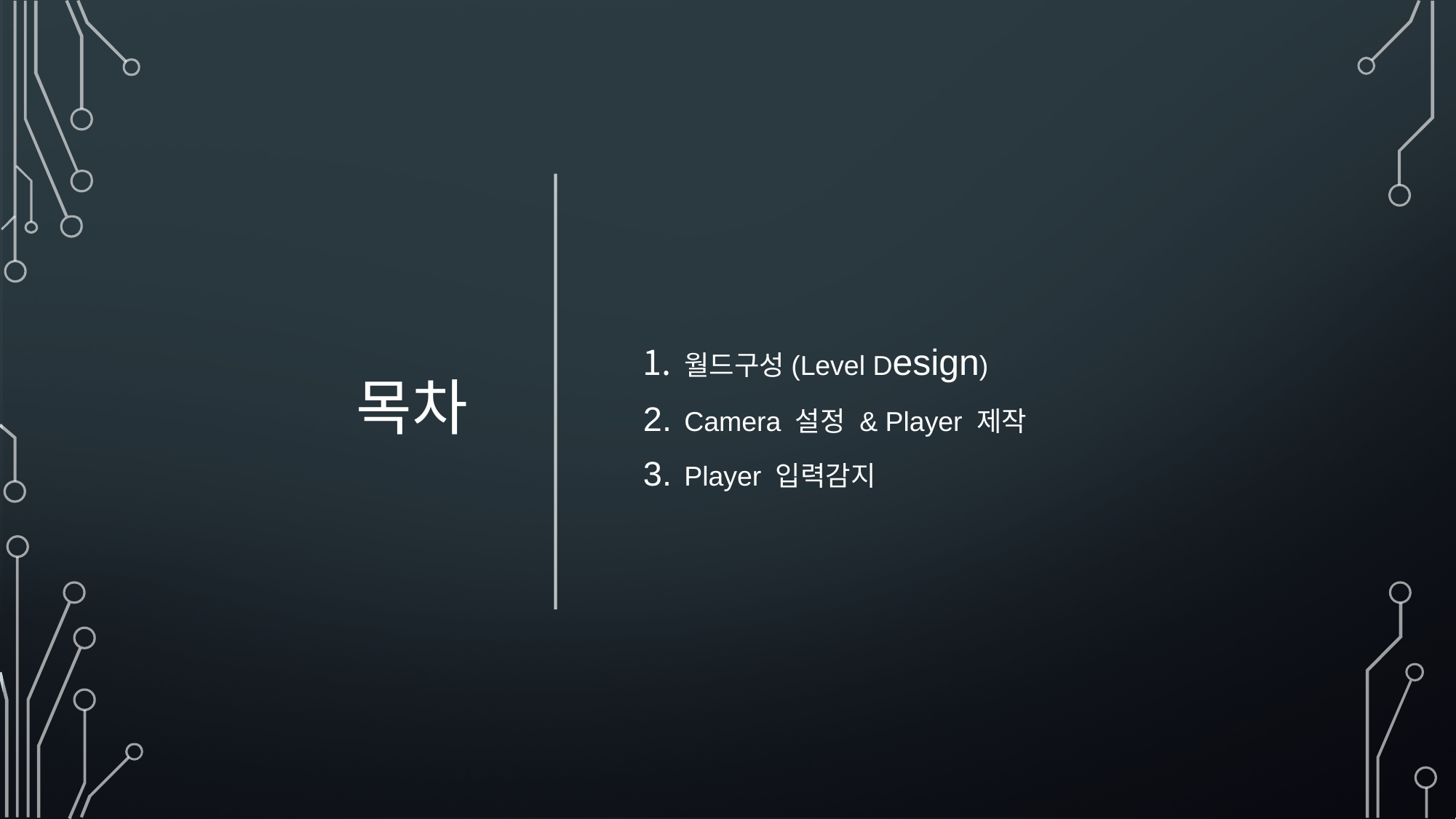

# 목차
월드구성(Level Design)
Camera 설정 & Player 제작
Player 입력감지